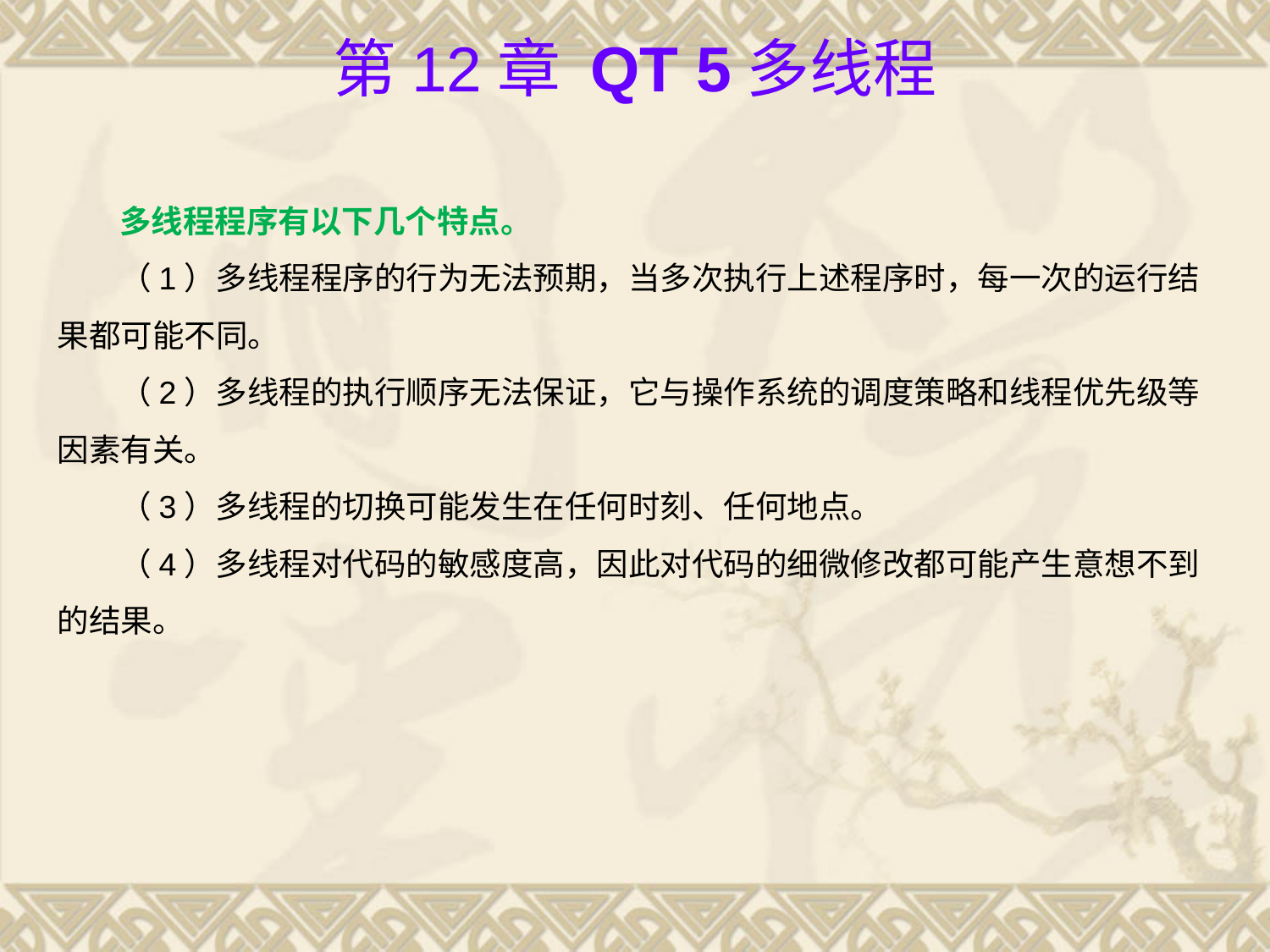

# 第12章 Qt 5多线程
多线程程序有以下几个特点。
（1）多线程程序的行为无法预期，当多次执行上述程序时，每一次的运行结果都可能不同。
（2）多线程的执行顺序无法保证，它与操作系统的调度策略和线程优先级等因素有关。
（3）多线程的切换可能发生在任何时刻、任何地点。
（4）多线程对代码的敏感度高，因此对代码的细微修改都可能产生意想不到的结果。